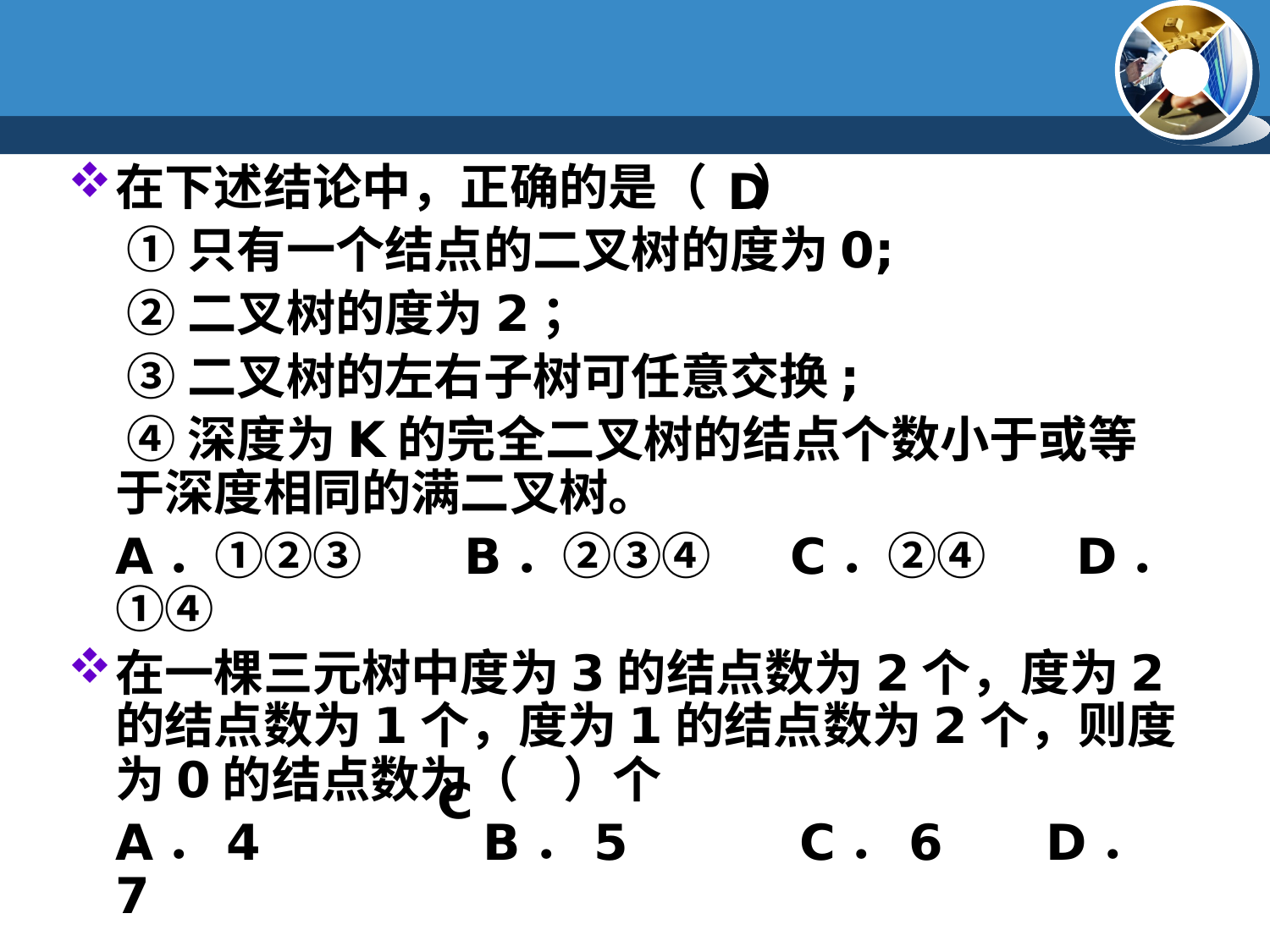

#
D
在下述结论中，正确的是（    ）
	 ①只有一个结点的二叉树的度为0;
	 ②二叉树的度为2；
	 ③二叉树的左右子树可任意交换;
	 ④深度为K的完全二叉树的结点个数小于或等于深度相同的满二叉树。
	A．①②③        B．②③④      C．②④       D．①④
在一棵三元树中度为3的结点数为2个，度为2的结点数为1个，度为1的结点数为2个，则度为0的结点数为（    ）个
	A．4             B．5          C．6      D．7
C